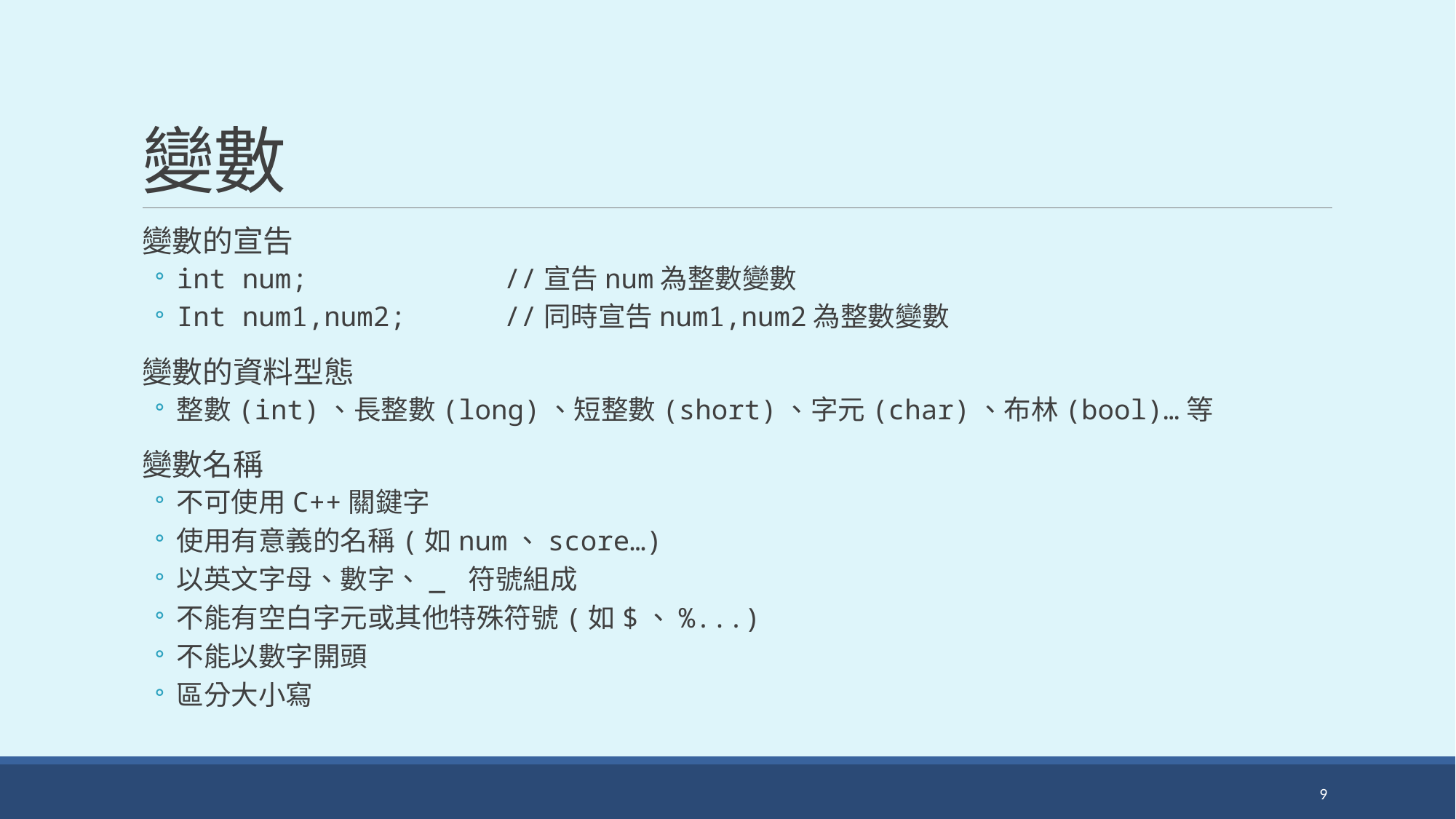

# 變數
變數的宣告
int num; 		//宣告num為整數變數
Int num1,num2;	//同時宣告num1,num2為整數變數
變數的資料型態
整數(int)、長整數(long)、短整數(short)、字元(char)、布林(bool)…等
變數名稱
不可使用C++關鍵字
使用有意義的名稱(如num、score…)
以英文字母、數字、_ 符號組成
不能有空白字元或其他特殊符號(如$、%...)
不能以數字開頭
區分大小寫

9